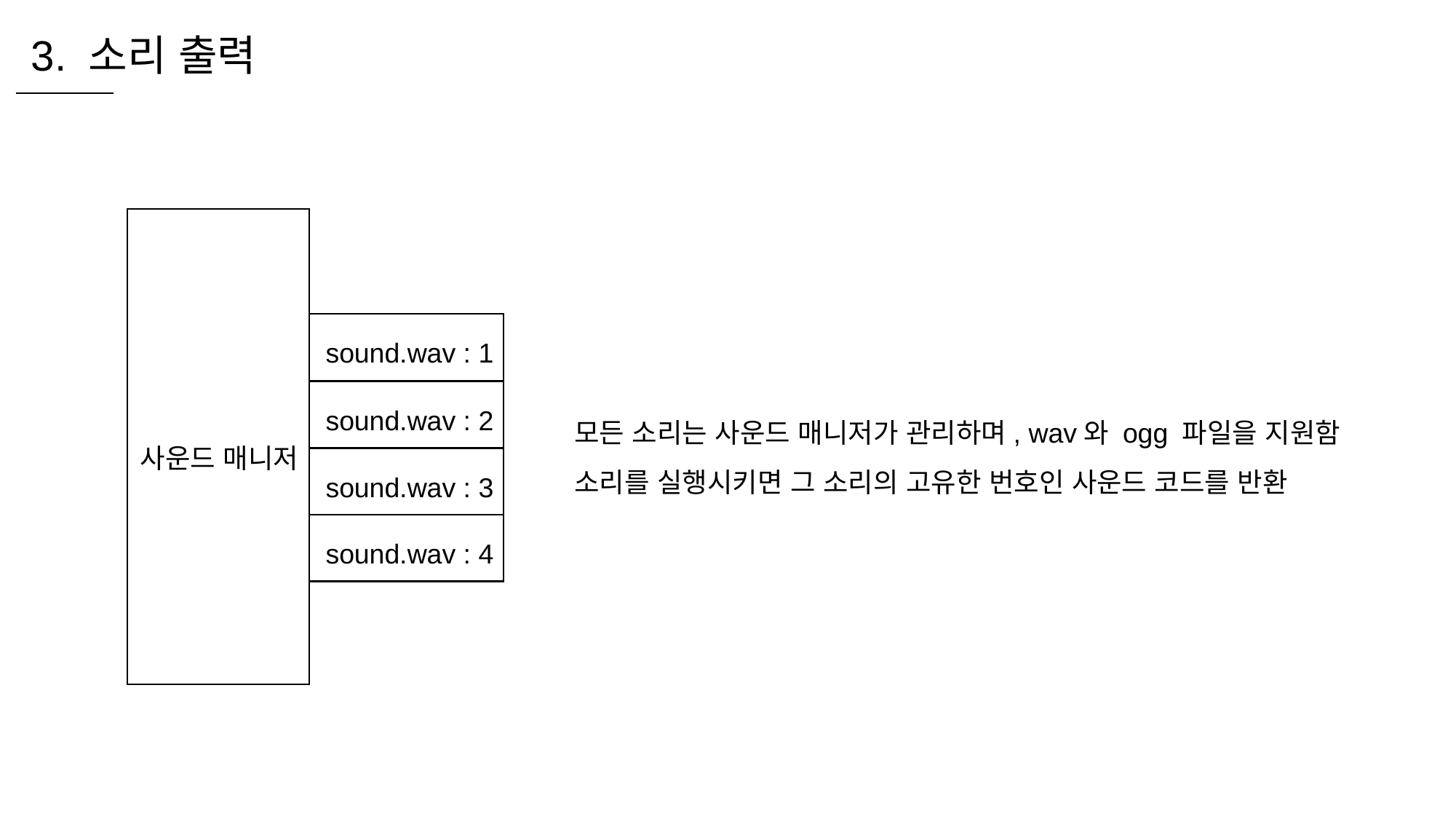

3. 소리 출력

sound.wav : 1

sound.wav : 2

sound.wav : 3

sound.wav : 4
모든 소리는 사운드 매니저가 관리하며, wav와 ogg 파일을 지원함
소리를 실행시키면 그 소리의 고유한 번호인 사운드 코드를 반환
사운드 매니저